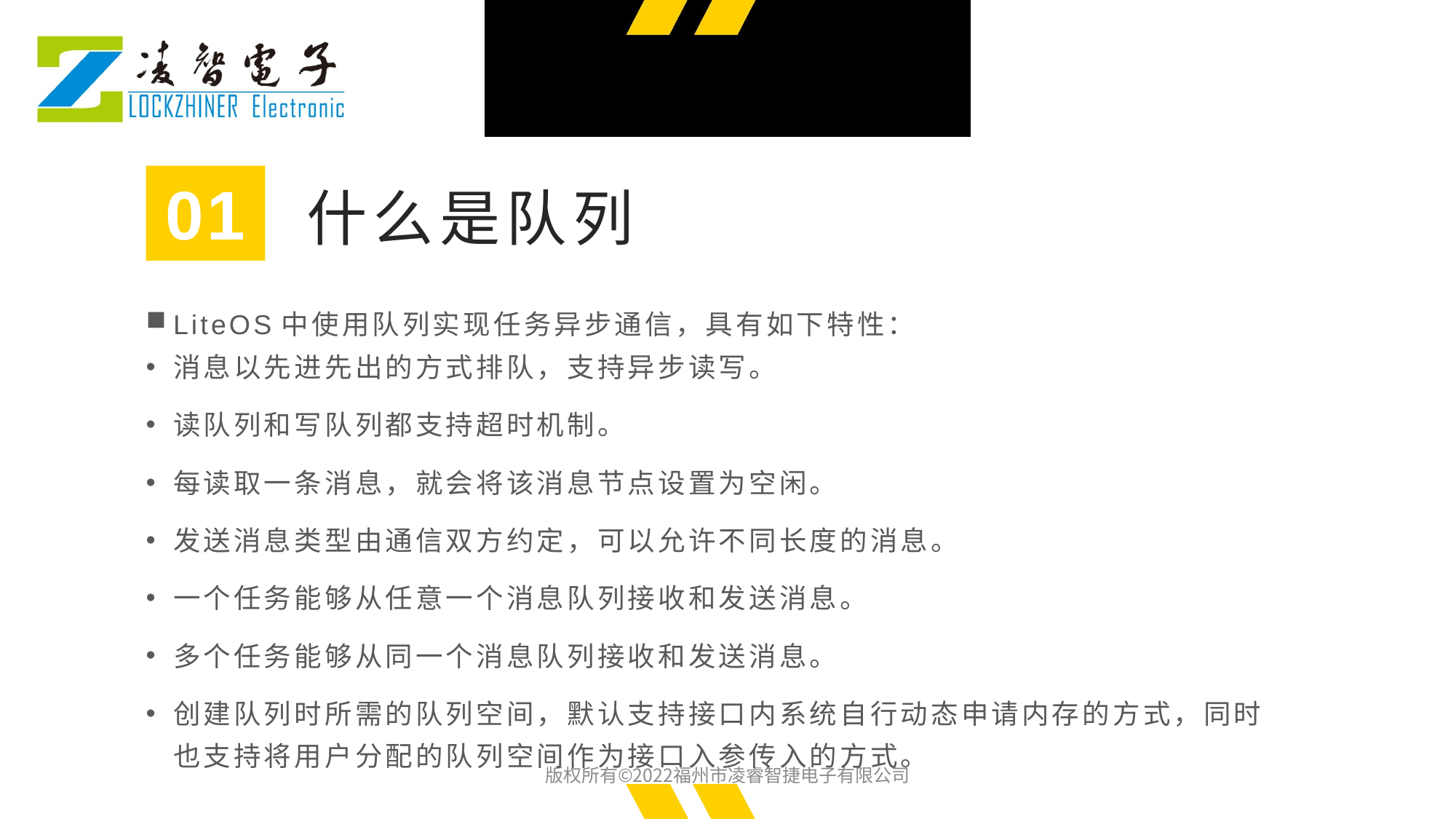

01
什么是队列
LiteOS中使用队列实现任务异步通信，具有如下特性：
消息以先进先出的方式排队，支持异步读写。
读队列和写队列都支持超时机制。
每读取一条消息，就会将该消息节点设置为空闲。
发送消息类型由通信双方约定，可以允许不同长度的消息。
一个任务能够从任意一个消息队列接收和发送消息。
多个任务能够从同一个消息队列接收和发送消息。
创建队列时所需的队列空间，默认支持接口内系统自行动态申请内存的方式，同时也支持将用户分配的队列空间作为接口入参传入的方式。

版权所有©2022福州市凌睿智捷电子有限公司
4